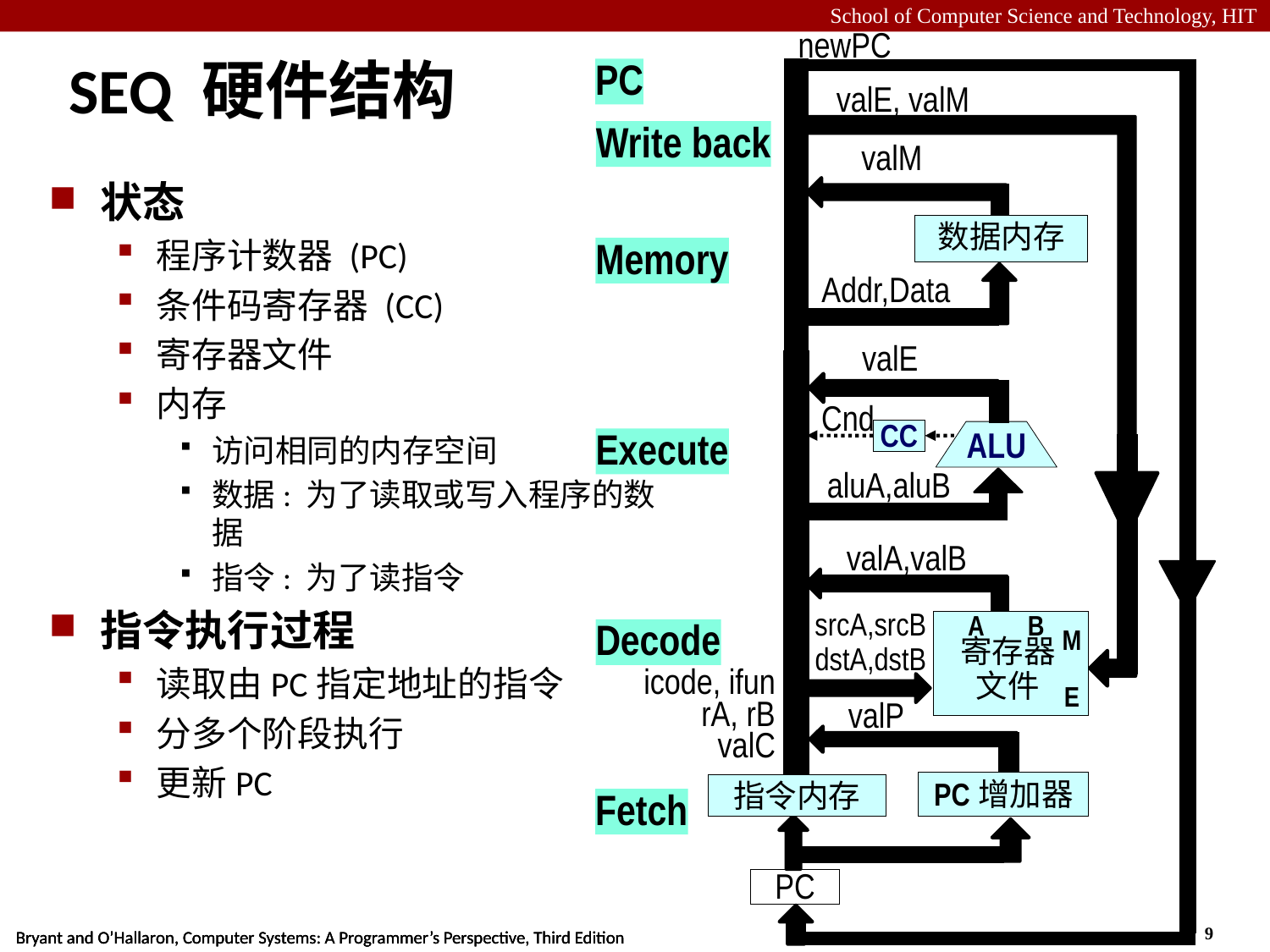

newPC
PC

# SEQ 硬件结构

valE, valM

Write back

valM

数据内存

Memory

Addr,Data

状态
程序计数器 (PC)
条件码寄存器 (CC)
寄存器文件
内存
访问相同的内存空间
数据: 为了读取或写入程序的数据
指令: 为了读指令
指令执行过程
读取由PC指定地址的指令
分多个阶段执行
更新PC
valE

Cnd
CC

ALU
Execute
aluA,aluB

valA,valB

srcA,srcB
dstA,dstB

B
A
M
寄存器
文件
E
Decode

icode, ifun
rA, rB
valC
valP

PC增加器
指令内存

Fetch

PC